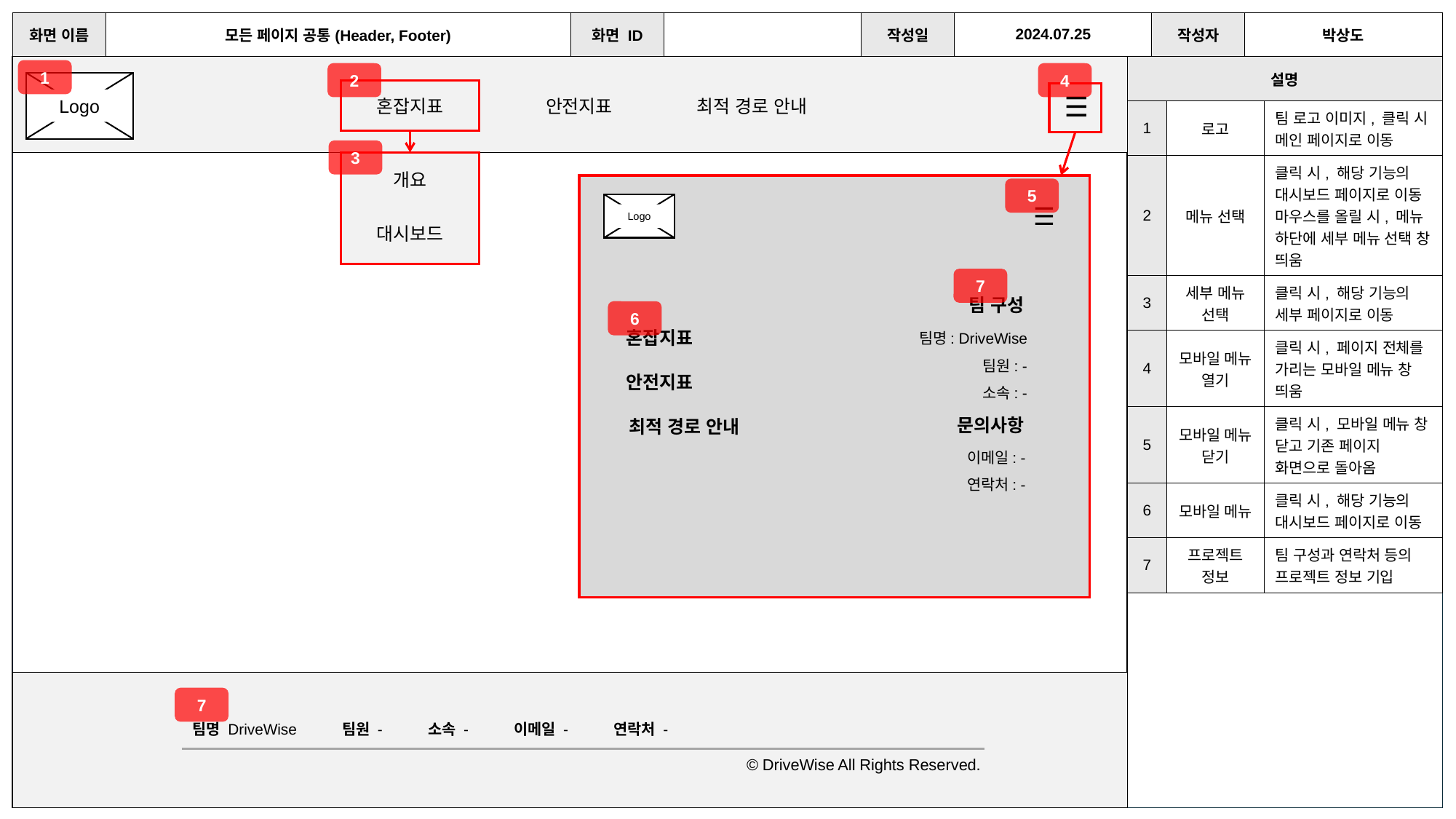

| 화면 이름 | 모든 페이지 공통(Header, Footer) | 화면 ID |  | 작성일 | 2024.07.25 | 작성자 | 박상도 |
| --- | --- | --- | --- | --- | --- | --- | --- |

| 설명 |  |  |
| --- | --- | --- |
| 1 | 로고 | 팀 로고 이미지, 클릭 시 메인 페이지로 이동 |
| 2 | 메뉴 선택 | 클릭 시, 해당 기능의 대시보드 페이지로 이동 마우스를 올릴 시, 메뉴 하단에 세부 메뉴 선택 창 띄움 |
| 3 | 세부 메뉴 선택 | 클릭 시, 해당 기능의 세부 페이지로 이동 |
| 4 | 모바일 메뉴 열기 | 클릭 시, 페이지 전체를 가리는 모바일 메뉴 창 띄움 |
| 5 | 모바일 메뉴 닫기 | 클릭 시, 모바일 메뉴 창 닫고 기존 페이지 화면으로 돌아옴 |
| 6 | 모바일 메뉴 | 클릭 시, 해당 기능의 대시보드 페이지로 이동 |
| 7 | 프로젝트 정보 | 팀 구성과 연락처 등의 프로젝트 정보 기입 |
1
4
2

Logo

☰
혼잡지표
안전지표
최적 경로 안내
3

개요

5

Logo
☰
대시보드
7
팀 구성
6
팀명: DriveWise
팀원: -
소속: -
혼잡지표
안전지표
문의사항
최적 경로 안내
이메일: -
연락처: -

7
팀명 DriveWise          팀원 -          소속 -          이메일 -          연락처 -
© DriveWise All Rights Reserved.